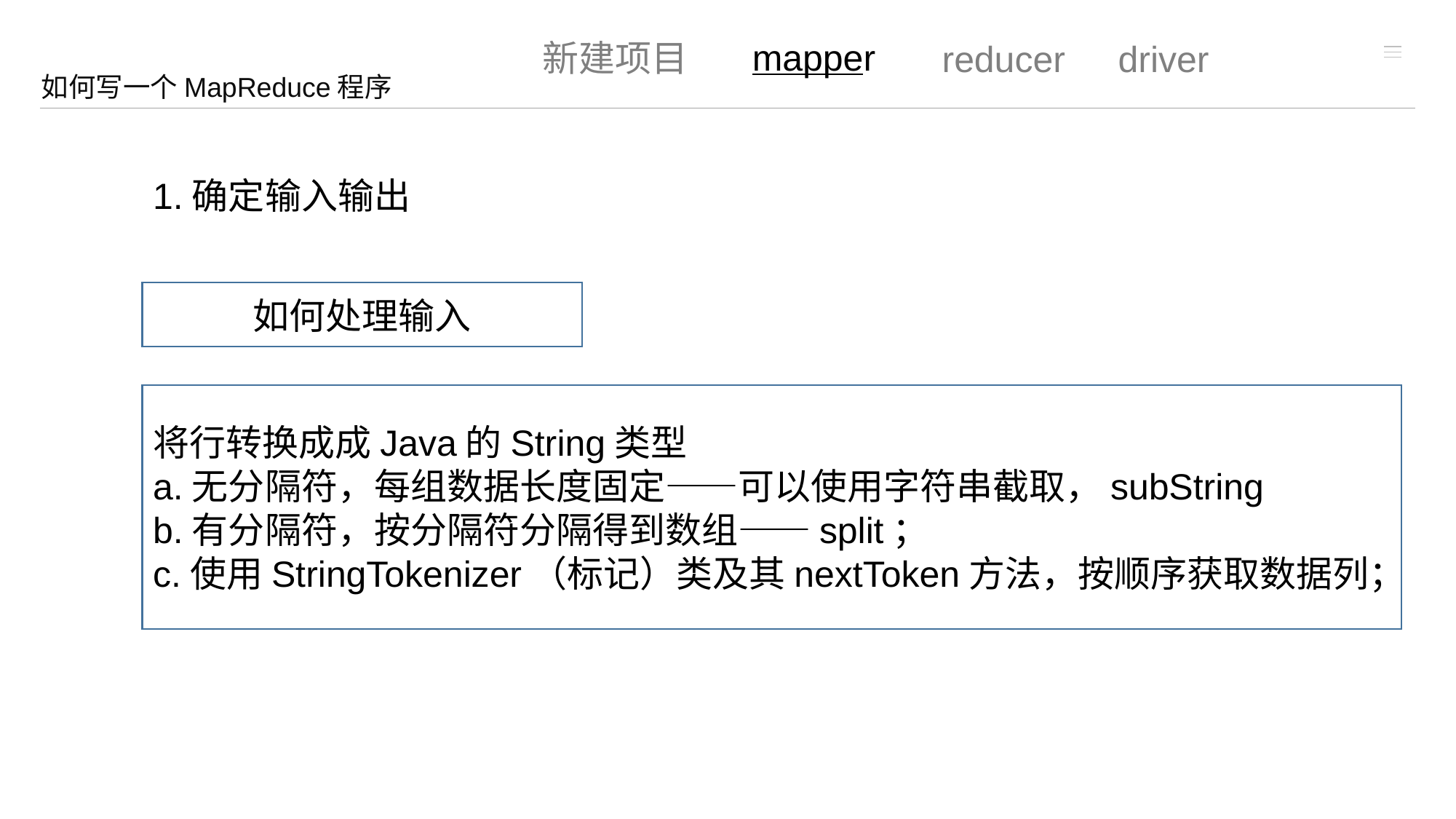

mapper
新建项目
driver
reducer
如何写一个MapReduce程序
1.确定输入输出
如何处理输入
将行转换成成Java的String类型
a.无分隔符，每组数据长度固定——可以使用字符串截取，subString
b.有分隔符，按分隔符分隔得到数组——split；
c.使用StringTokenizer（标记）类及其nextToken方法，按顺序获取数据列；